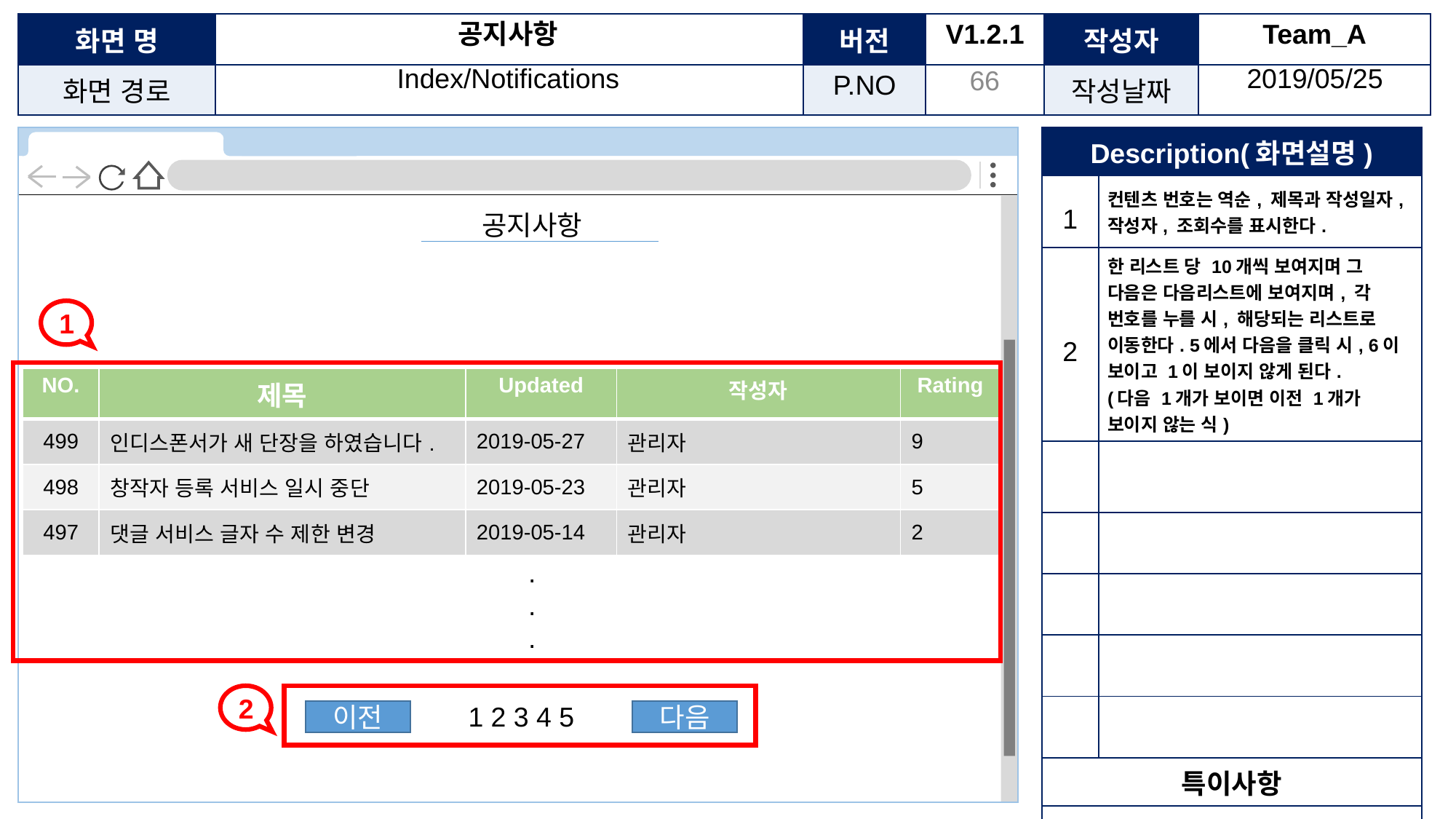

공지사항
66
Index/Notifications
2019/05/25
| Description(화면설명) |  |
| --- | --- |
| 1 | 컨텐츠 번호는 역순, 제목과 작성일자, 작성자, 조회수를 표시한다. |
| 2 | 한 리스트 당 10개씩 보여지며 그 다음은 다음리스트에 보여지며, 각 번호를 누를 시, 해당되는 리스트로 이동한다. 5에서 다음을 클릭 시, 6이 보이고 1이 보이지 않게 된다. (다음 1개가 보이면 이전 1개가 보이지 않는 식) |
|  |  |
|  |  |
|  |  |
|  |  |
|  |  |
| 특이사항 |  |
|  |  |
공지사항
1

| NO. | 제목 | Updated | 작성자 | Rating |
| --- | --- | --- | --- | --- |
| 499 | 인디스폰서가 새 단장을 하였습니다. | 2019-05-27 | 관리자 | 9 |
| 498 | 창작자 등록 서비스 일시 중단 | 2019-05-23 | 관리자 | 5 |
| 497 | 댓글 서비스 글자 수 제한 변경 | 2019-05-14 | 관리자 | 2 |
.
.
.
2

1 2 3 4 5
이전
다음